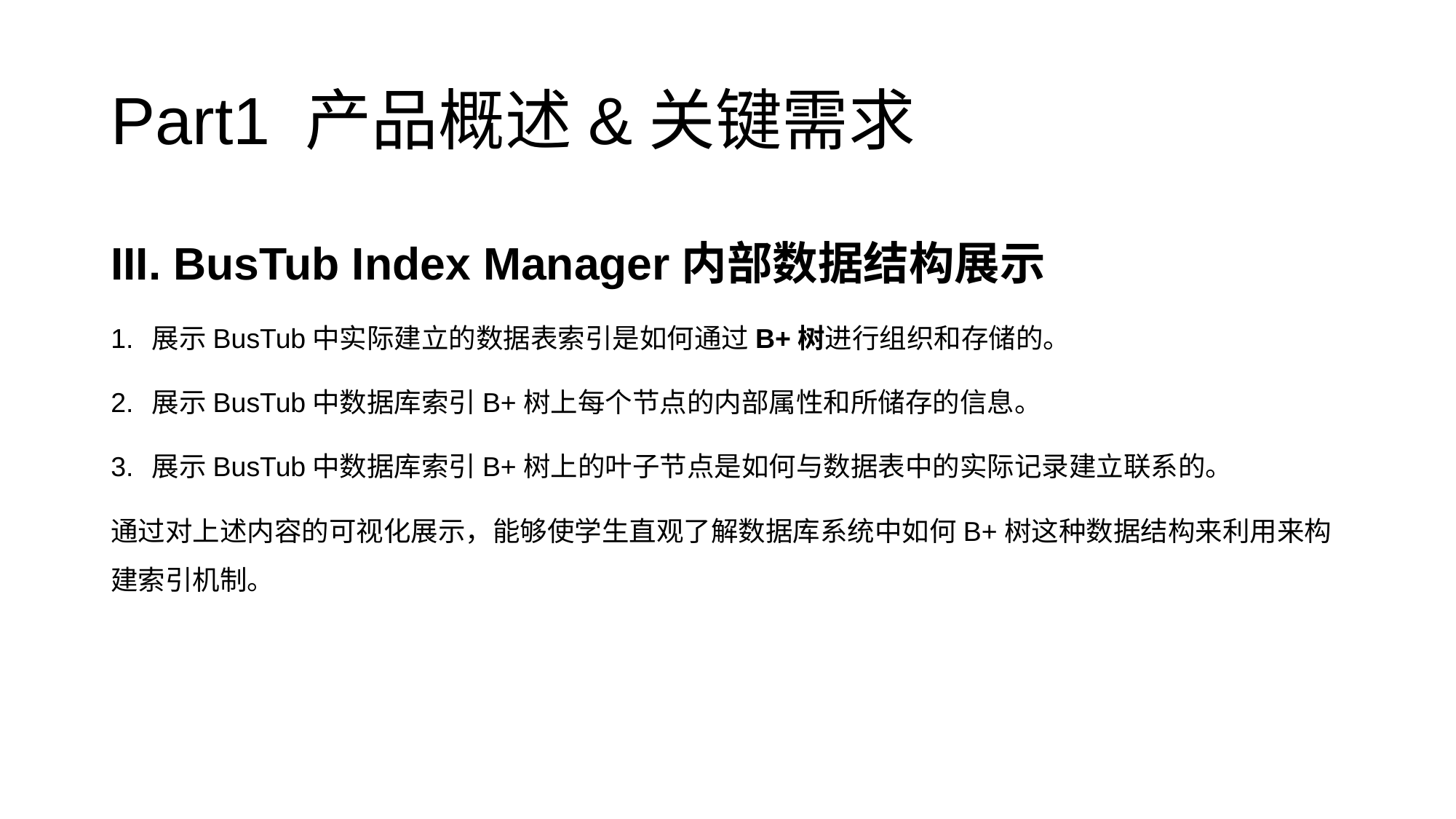

# Part1 产品概述&关键需求
III. BusTub Index Manager内部数据结构展示
展示BusTub中实际建立的数据表索引是如何通过B+树进行组织和存储的。
展示BusTub中数据库索引B+树上每个节点的内部属性和所储存的信息。
展示BusTub中数据库索引B+树上的叶子节点是如何与数据表中的实际记录建立联系的。
通过对上述内容的可视化展示，能够使学生直观了解数据库系统中如何B+树这种数据结构来利用来构建索引机制。